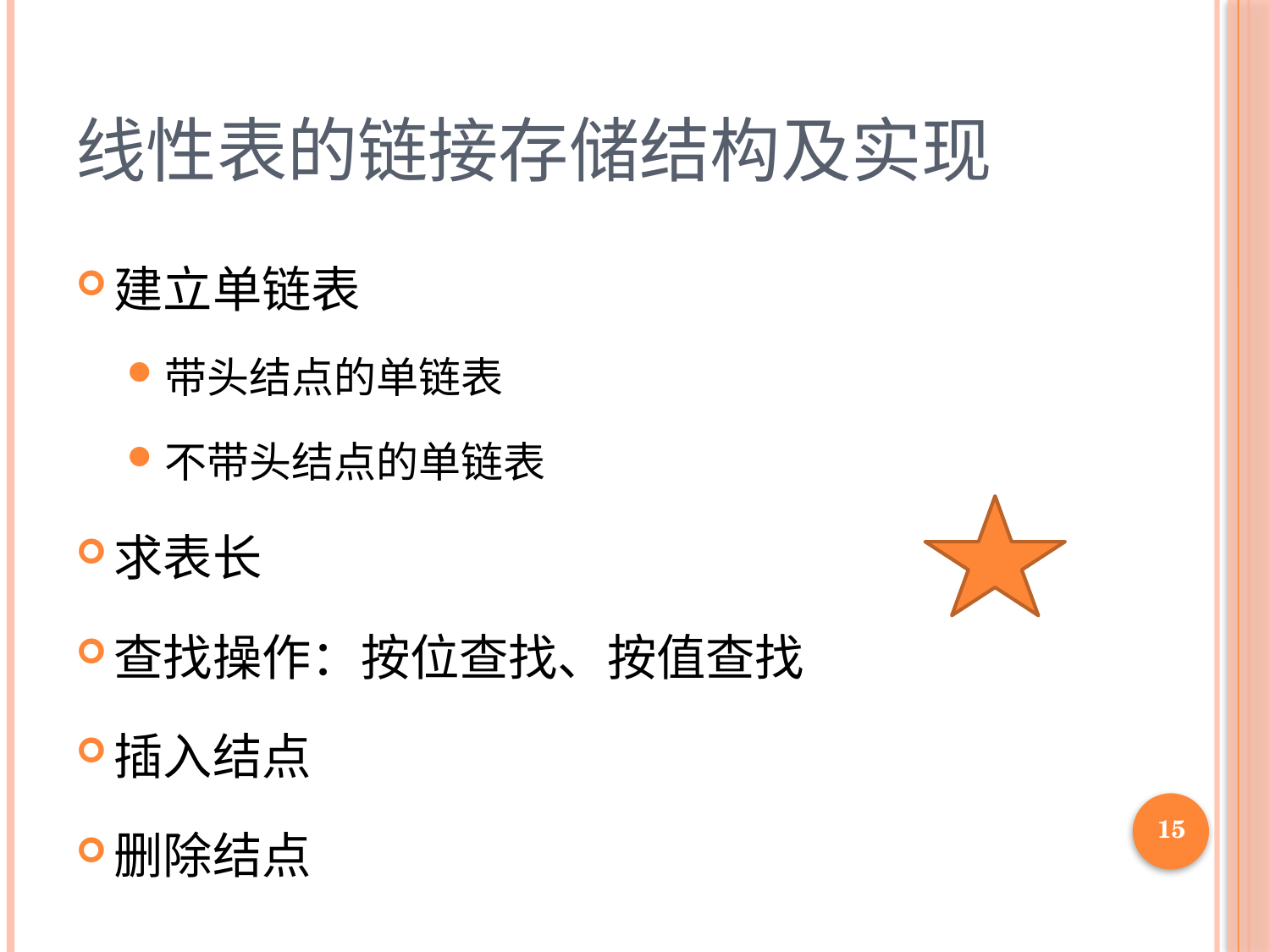

# 线性表的链接存储结构及实现
建立单链表
带头结点的单链表
不带头结点的单链表
求表长
查找操作：按位查找、按值查找
插入结点
删除结点

15